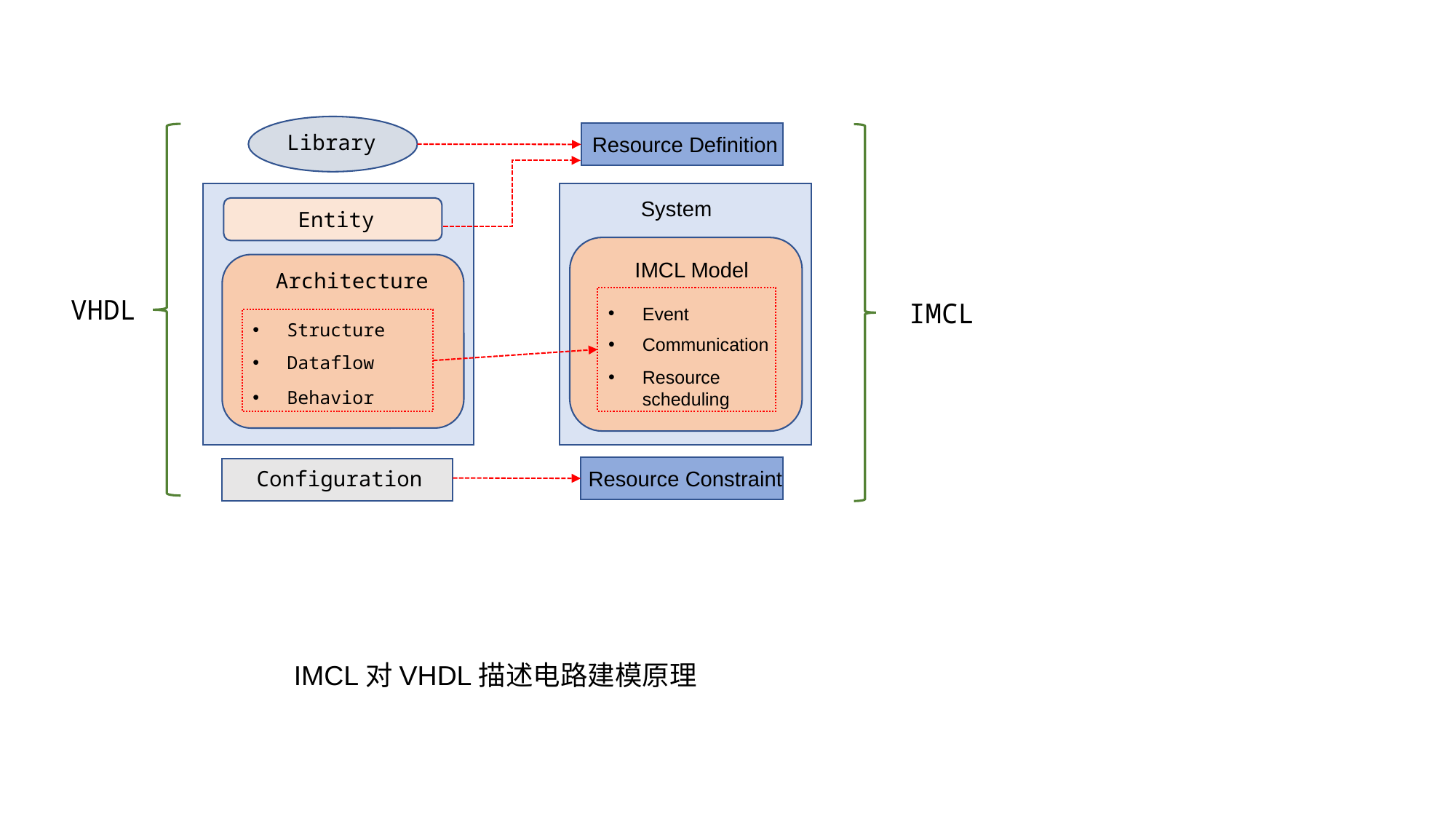

Library

Resource Definition

System

Entity

IMCL Model

Architecture

VHDL
IMCL
Event

Structure
Communication
Dataflow
Resource scheduling
Behavior

Configuration
Resource Constraint
IMCL对VHDL描述电路建模原理